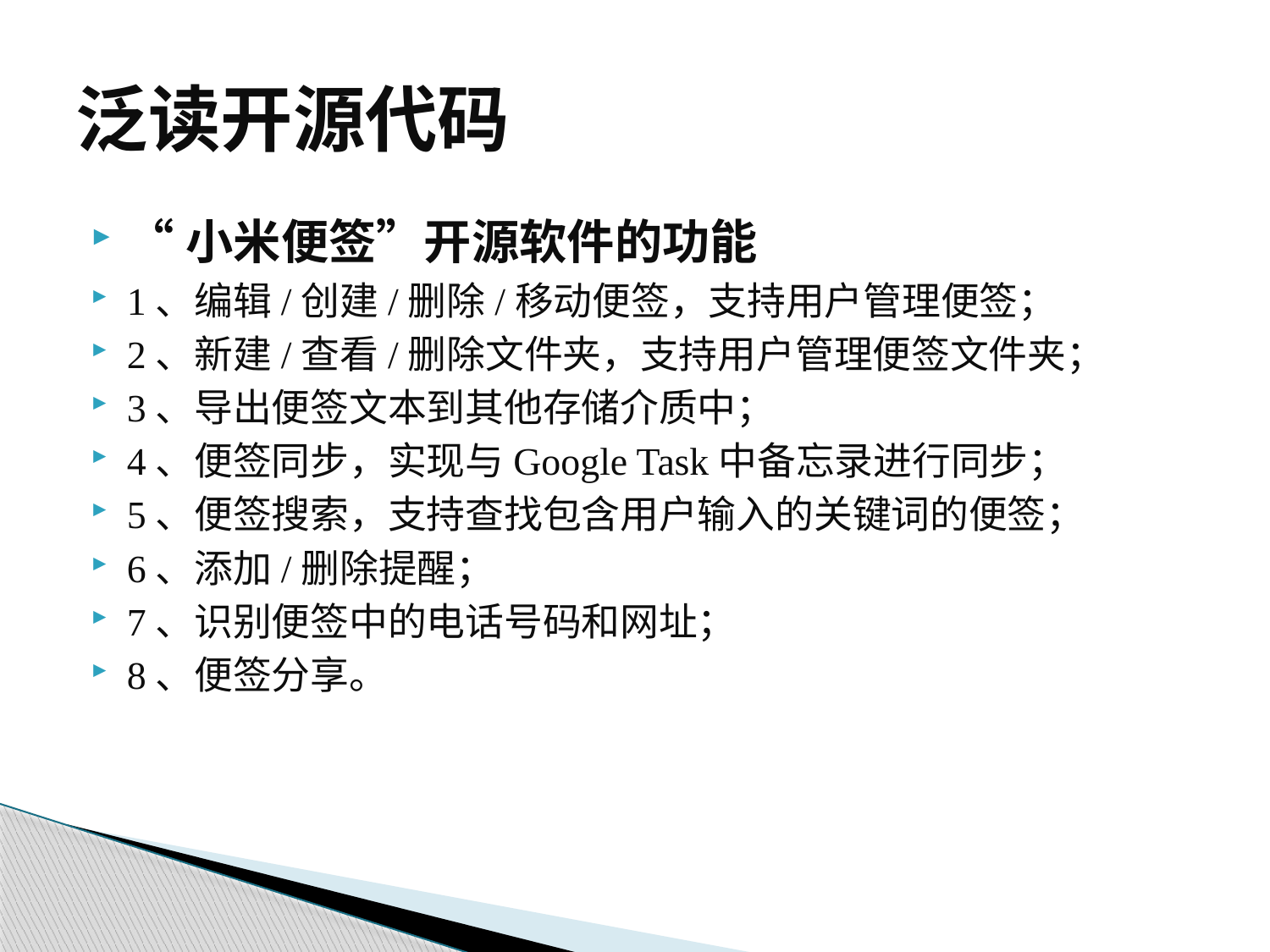

# 泛读开源代码
“小米便签”开源软件的功能
1、编辑/创建/删除/移动便签，支持用户管理便签；
2、新建/查看/删除文件夹，支持用户管理便签文件夹；
3、导出便签文本到其他存储介质中；
4、便签同步，实现与Google Task中备忘录进行同步；
5、便签搜索，支持查找包含用户输入的关键词的便签；
6、添加/删除提醒；
7、识别便签中的电话号码和网址；
8、便签分享。